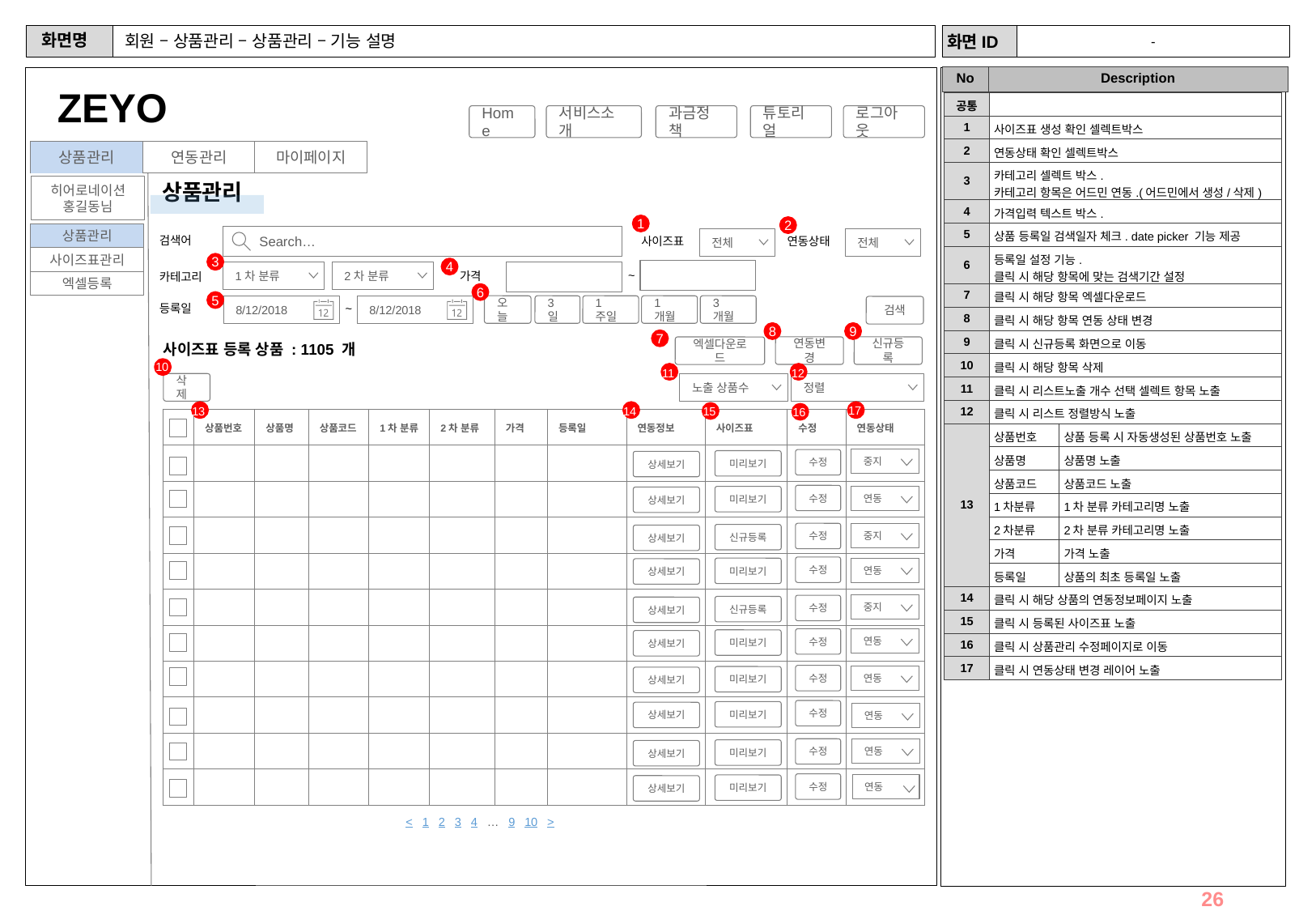

# 회원 – 상품관리 – 상품관리 – 기능 설명
-
ZEYO
| 공통 |  |  |
| --- | --- | --- |
| 1 | 사이즈표 생성 확인 셀렉트박스 |  |
| 2 | 연동상태 확인 셀렉트박스 |  |
| 3 | 카테고리 셀렉트 박스. 카테고리 항목은 어드민 연동.(어드민에서 생성/삭제) |  |
| 4 | 가격입력 텍스트 박스. |  |
| 5 | 상품 등록일 검색일자 체크. date picker 기능 제공 |  |
| 6 | 등록일 설정 기능. 클릭 시 해당 항목에 맞는 검색기간 설정 |  |
| 7 | 클릭 시 해당 항목 엑셀다운로드 |  |
| 8 | 클릭 시 해당 항목 연동 상태 변경 |  |
| 9 | 클릭 시 신규등록 화면으로 이동 |  |
| 10 | 클릭 시 해당 항목 삭제 |  |
| 11 | 클릭 시 리스트노출 개수 선택 셀렉트 항목 노출 |  |
| 12 | 클릭 시 리스트 정렬방식 노출 |  |
| 13 | 상품번호 | 상품 등록 시 자동생성된 상품번호 노출 |
|  | 상품명 | 상품명 노출 |
|  | 상품코드 | 상품코드 노출 |
|  | 1차분류 | 1차 분류 카테고리명 노출 |
|  | 2차분류 | 2차 분류 카테고리명 노출 |
|  | 가격 | 가격 노출 |
|  | 등록일 | 상품의 최초 등록일 노출 |
| 14 | 클릭 시 해당 상품의 연동정보페이지 노출 |  |
| 15 | 클릭 시 등록된 사이즈표 노출 |  |
| 16 | 클릭 시 상품관리 수정페이지로 이동 |  |
| 17 | 클릭 시 연동상태 변경 레이어 노출 |  |
Home
서비스소개
과금정책
튜토리얼
로그아웃
상품관리
연동관리
마이페이지
상품관리

히어로네이션
홍길동님
1
2
상품관리
Search…

검색어
사이즈표
연동상태
전체

전체

사이즈표관리
3
4

~
가격
1차 분류

2차 분류

카테고리
엑셀등록
6
5
등록일
~
8/12/2018

8/12/2018

오늘
3일
1주일
1개월
3개월
검색
8
9
7
사이즈표 등록 상품 : 1105 개
연동변경
신규등록
엑셀다운로드
10

11
12

삭제
노출 상품수

정렬

17
13
14
15
16

|  | 상품번호 | 상품명 | 상품코드 | 1차 분류 | 2차 분류 | 가격 | 등록일 | 연동정보 | 사이즈표 | 수정 | 연동상태 |
| --- | --- | --- | --- | --- | --- | --- | --- | --- | --- | --- | --- |
|  |  |  |  |  |  |  |  |  |  |  |  |
|  |  |  |  |  |  |  |  |  |  |  |  |
|  |  |  |  |  |  |  |  |  |  |  |  |
|  |  |  |  |  |  |  |  |  |  |  |  |
|  |  |  |  |  |  |  |  |  |  |  |  |
|  |  |  |  |  |  |  |  |  |  |  |  |
|  |  |  |  |  |  |  |  |  |  |  |  |
|  |  |  |  |  |  |  |  |  |  |  |  |
|  |  |  |  |  |  |  |  |  |  |  |  |
|  |  |  |  |  |  |  |  |  |  |  |  |

중지
수정
미리보기
상세보기

수정

연동
미리보기
상세보기

중지
수정
신규등록
상세보기

수정

연동
미리보기
상세보기

중지
수정
신규등록
상세보기

수정
연동

미리보기
상세보기

수정
연동
미리보기
상세보기

수정
미리보기
상세보기

연동

수정
연동
미리보기
상세보기

수정
연동

미리보기
상세보기

<   1   2   3   4   …   9   10   >
26